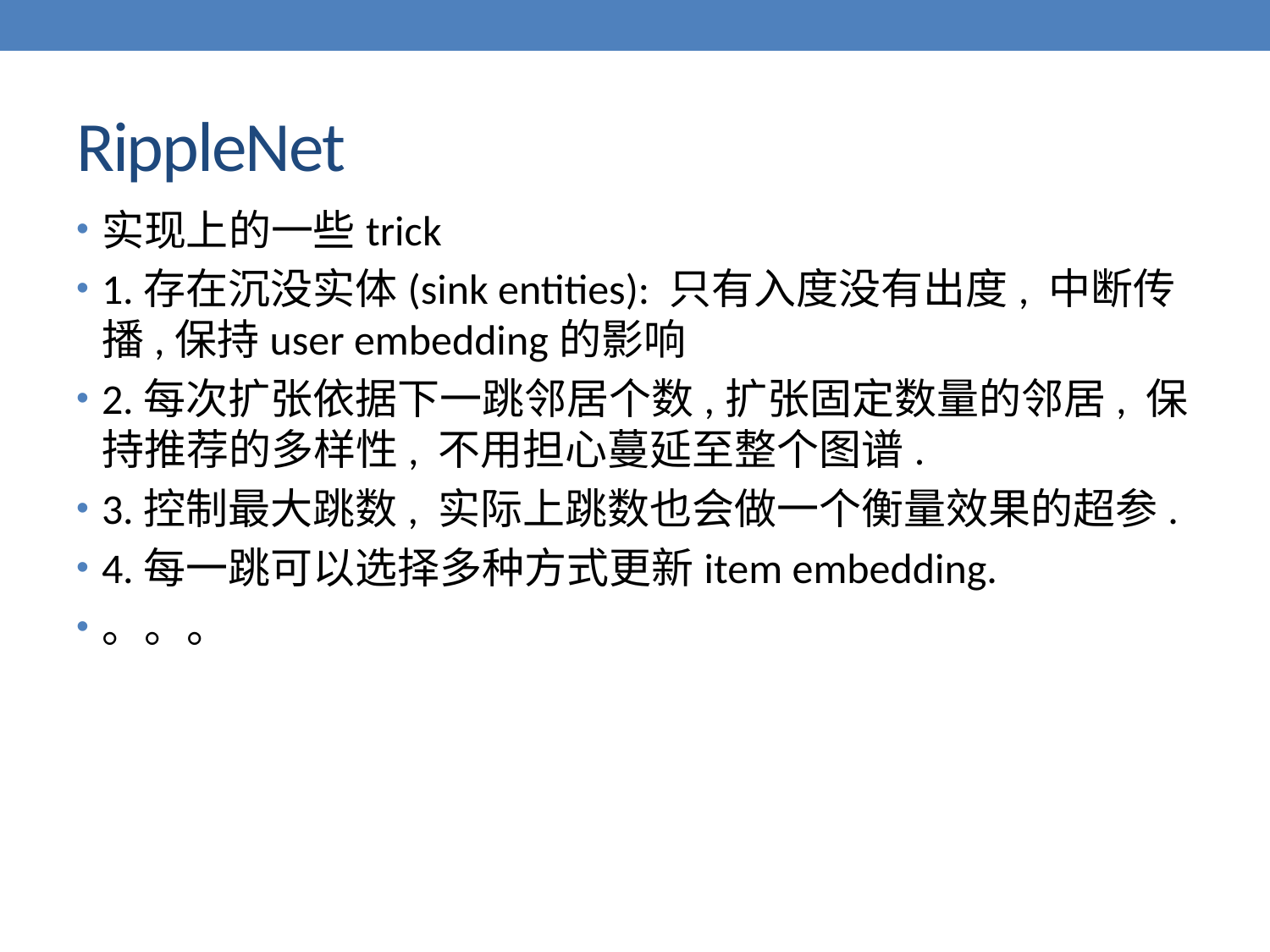

30
# RippleNet
实现上的一些trick
1.存在沉没实体(sink entities): 只有入度没有出度, 中断传播,保持user embedding的影响
2.每次扩张依据下一跳邻居个数,扩张固定数量的邻居, 保持推荐的多样性, 不用担心蔓延至整个图谱.
3.控制最大跳数, 实际上跳数也会做一个衡量效果的超参.
4.每一跳可以选择多种方式更新item embedding.
。。。